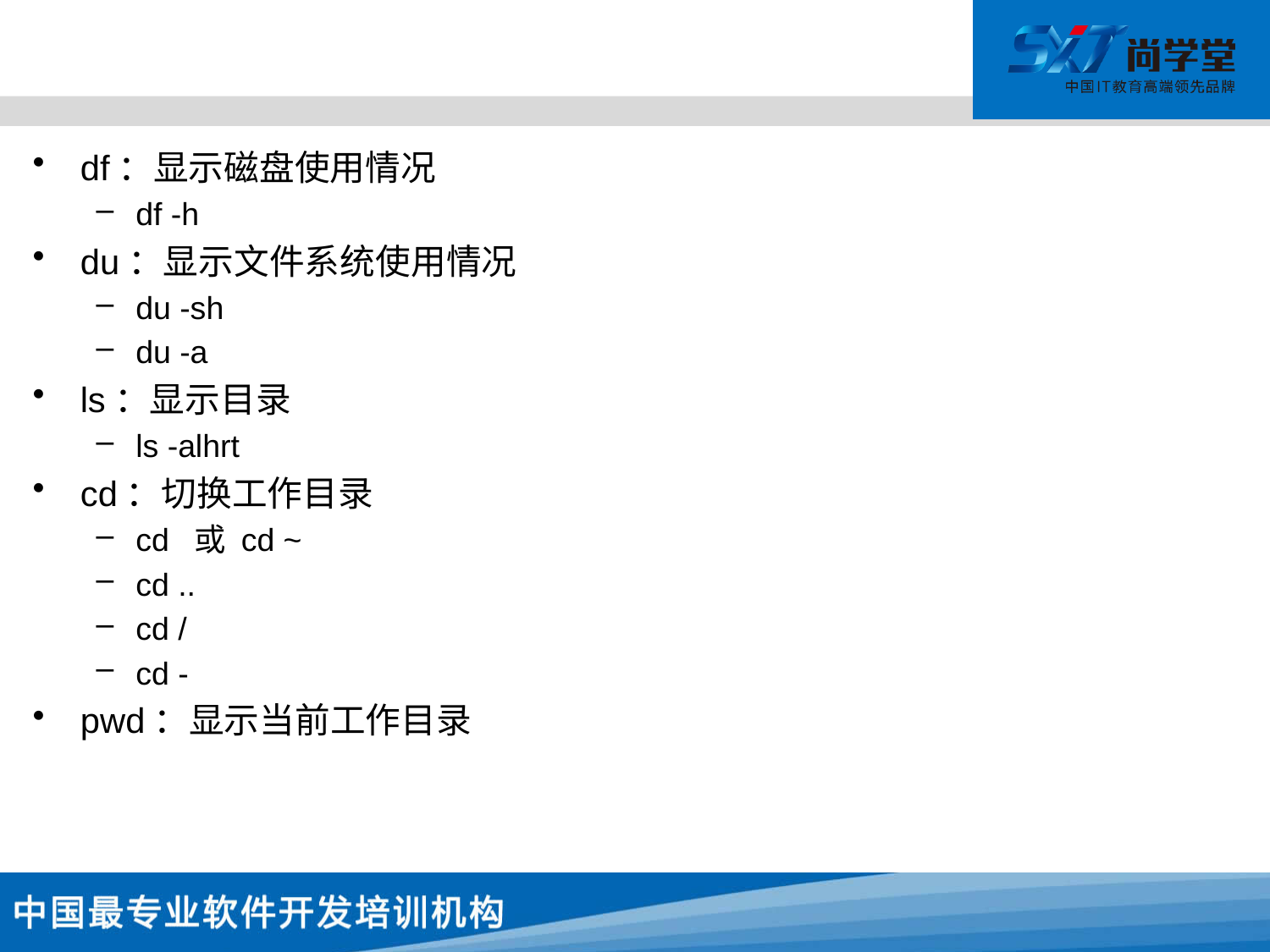

#
df：显示磁盘使用情况
df -h
du：显示文件系统使用情况
du -sh
du -a
ls：显示目录
ls -alhrt
cd：切换工作目录
cd  或 cd ~
cd ..
cd /
cd -
pwd：显示当前工作目录